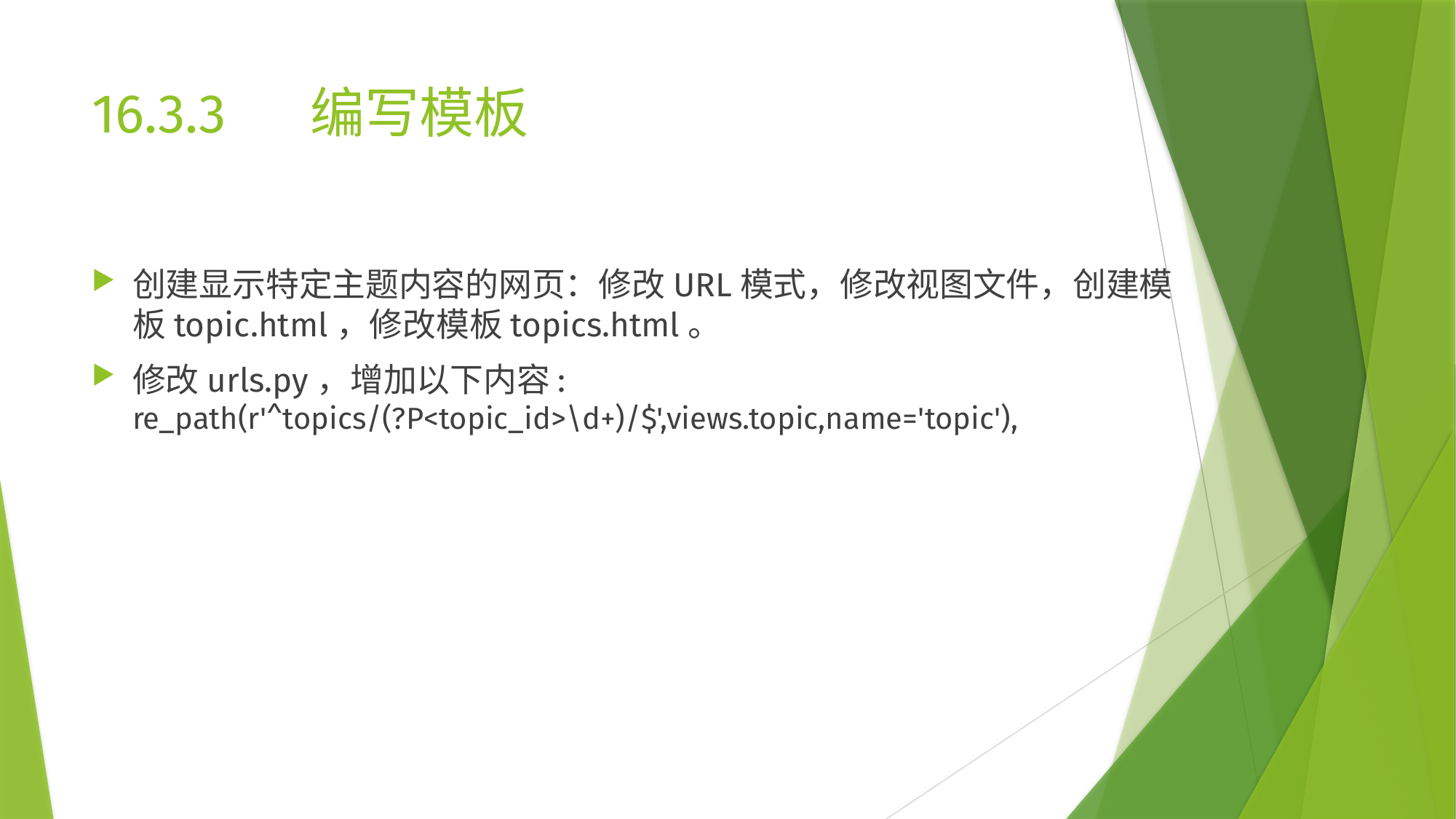

# 16.3.3	编写模板
创建显示特定主题内容的网页：修改URL模式，修改视图文件，创建模板topic.html，修改模板topics.html。
修改urls.py，增加以下内容:    re_path(r'^topics/(?P<topic_id>\d+)/$',views.topic,name='topic'),